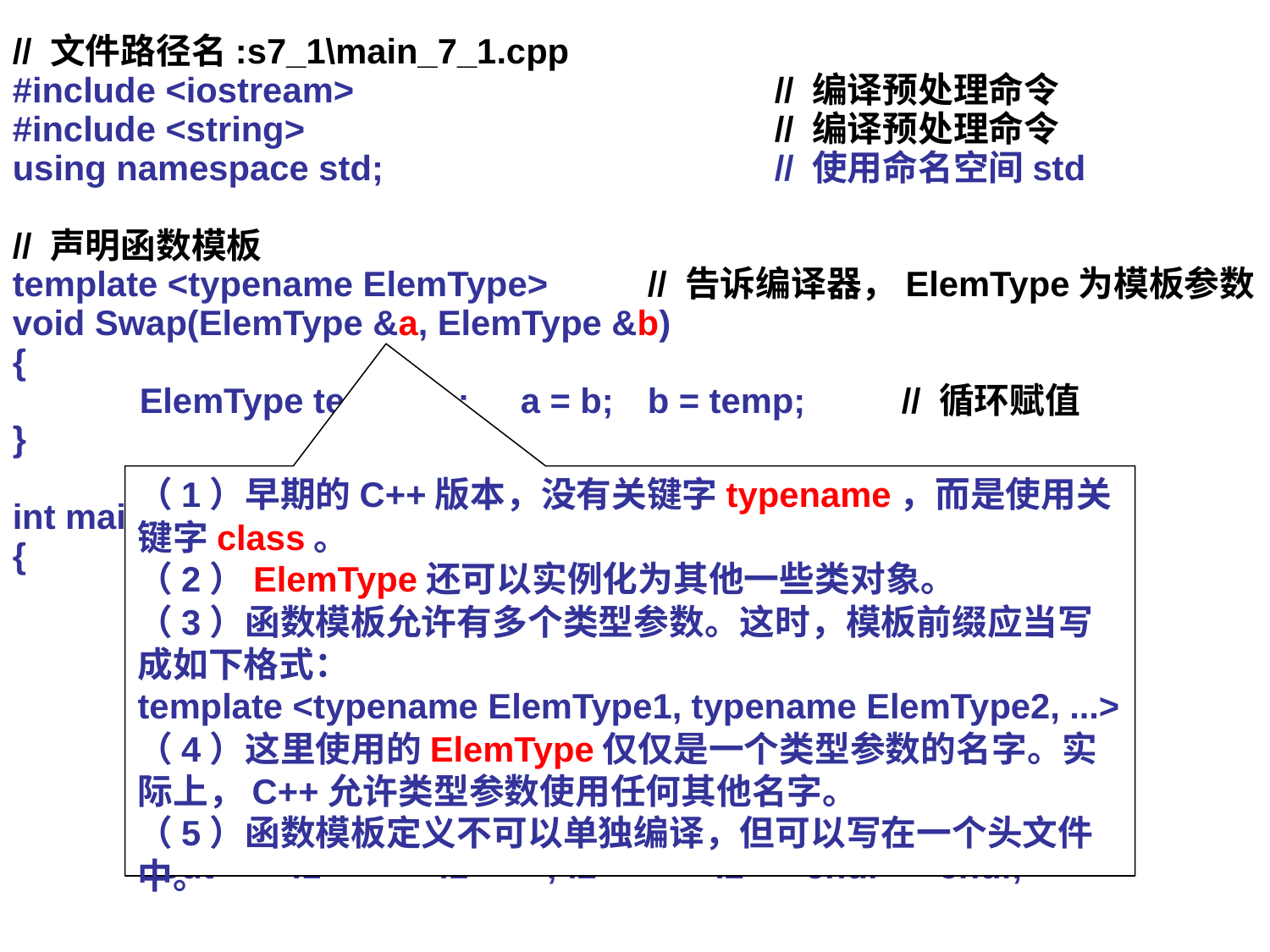

// 文件路径名:s7_1\main_7_1.cpp
#include <iostream>               			// 编译预处理命令
#include <string>               			// 编译预处理命令
using namespace std;				// 使用命名空间std

// 声明函数模板
template <typename ElemType>	// 告诉编译器，ElemType为模板参数
void Swap(ElemType &a, ElemType &b)
{
	ElemType temp = a;	a = b;	b = temp;	// 循环赋值
}

int main()					// 主函数main()
{
	int i1 = 3, i2 = 5;
	double d1 = 1.23, d2 = 3.21;
	char c1 = 'a', c2 = 'b';
	string s1 = "abcde", s2= "12345";

	cout << "i1 = " << i1 << "; i2 = " << i2 << endl;
	Swap(i1, i2);
	cout << "i1 = " << i1 << "; i2 = " << i2 << endl << endl;
（1）早期的C++版本，没有关键字typename，而是使用关键字class。
（2）ElemType还可以实例化为其他一些类对象。
（3）函数模板允许有多个类型参数。这时，模板前缀应当写成如下格式：
template <typename ElemType1, typename ElemType2, ...>
（4）这里使用的ElemType仅仅是一个类型参数的名字。实际上，C++允许类型参数使用任何其他名字。
（5）函数模板定义不可以单独编译，但可以写在一个头文件中。